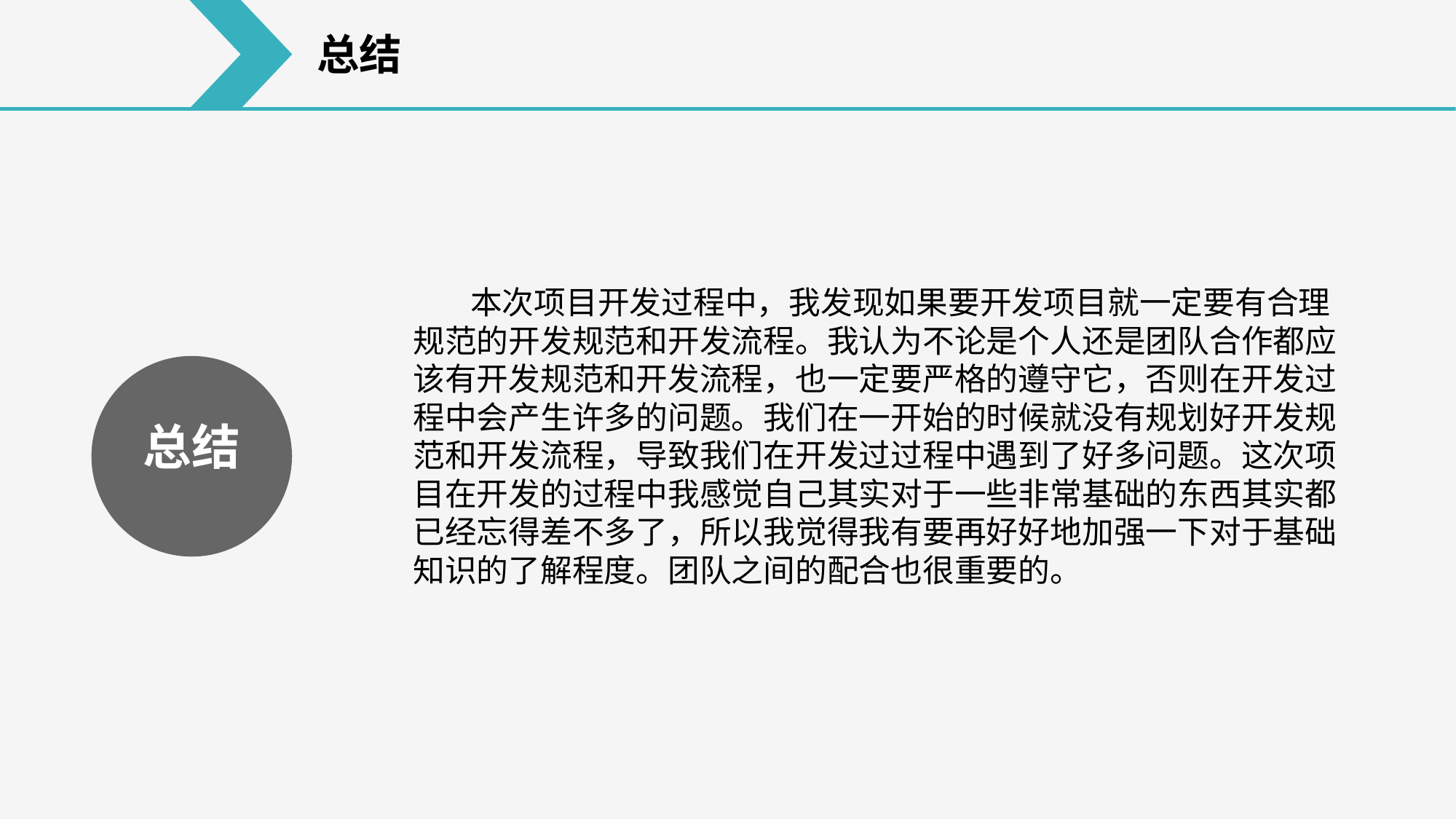

总结

       本次项目开发过程中，我发现如果要开发项目就一定要有合理
规范的开发规范和开发流程。我认为不论是个人还是团队合作都应
该有开发规范和开发流程，也一定要严格的遵守它，否则在开发过
程中会产生许多的问题。我们在一开始的时候就没有规划好开发规
范和开发流程，导致我们在开发过过程中遇到了好多问题。这次项
目在开发的过程中我感觉自己其实对于一些非常基础的东西其实都
已经忘得差不多了，所以我觉得我有要再好好地加强一下对于基础
知识的了解程度。团队之间的配合也很重要的。

总结